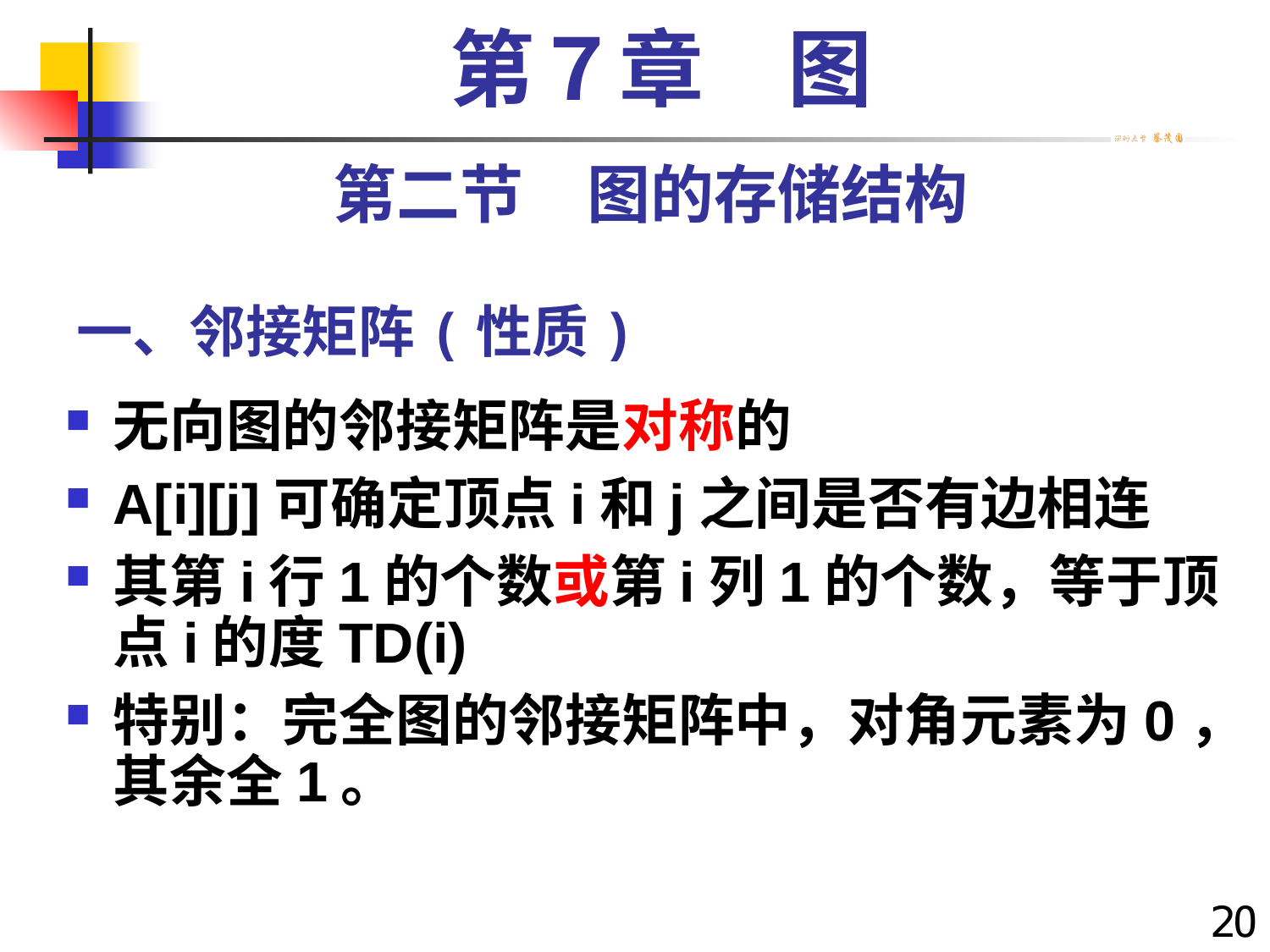

第７章　图
第二节　图的存储结构
# 一、邻接矩阵(性质)
无向图的邻接矩阵是对称的
A[i][j]可确定顶点i和j之间是否有边相连
其第i行1的个数或第i列1的个数，等于顶点i的度TD(i)
特别：完全图的邻接矩阵中，对角元素为0，其余全1。
20